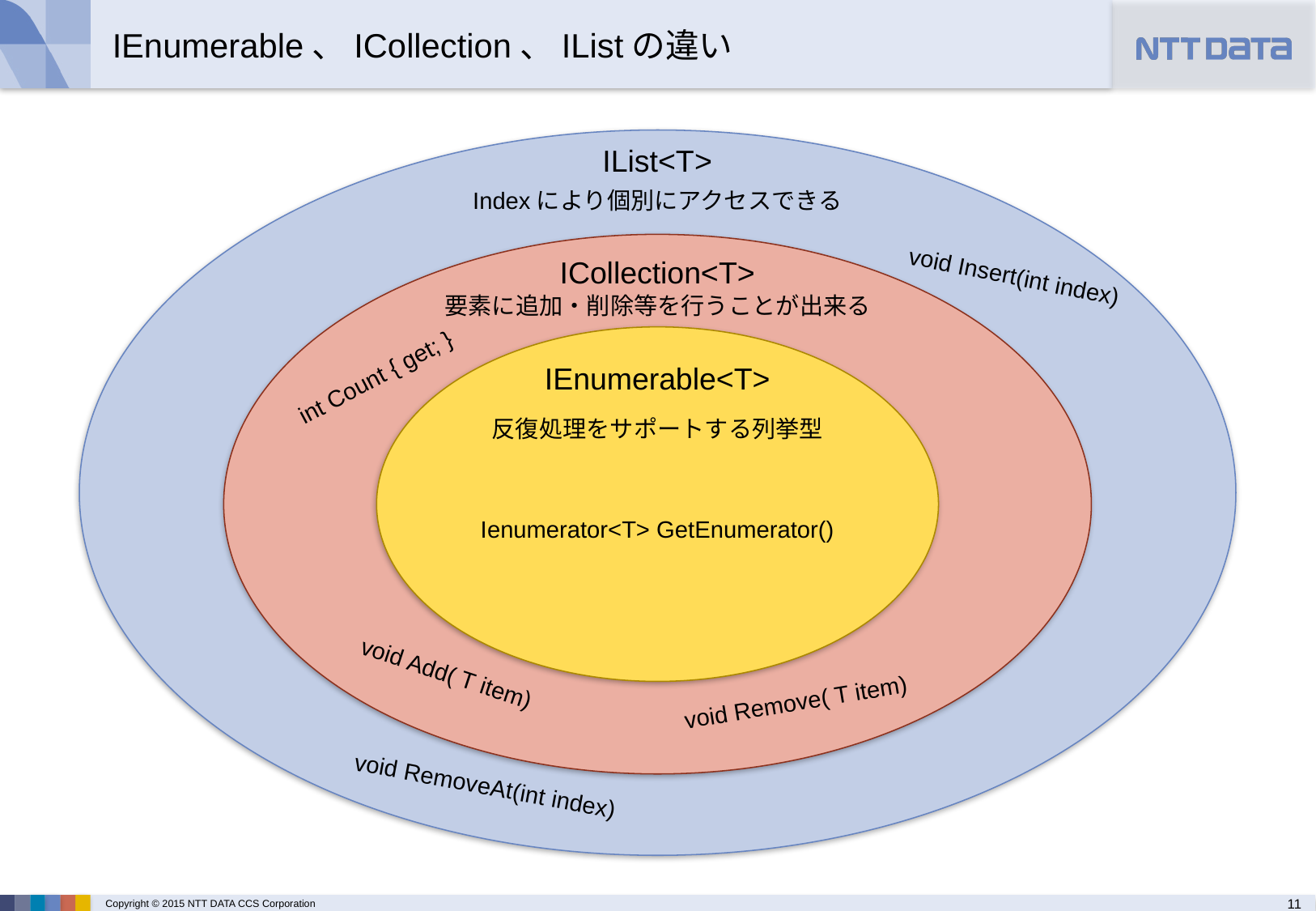

# IEnumerable、ICollection、IListの違い

IList<T>
Indexにより個別にアクセスできる
void Insert(int index)
void RemoveAt(int index)

ICollection<T>
要素に追加・削除等を行うことが出来る
int Count { get; }
void Add( T item)
void Remove( T item)

IEnumerable<T>
反復処理をサポートする列挙型
Ienumerator<T> GetEnumerator()